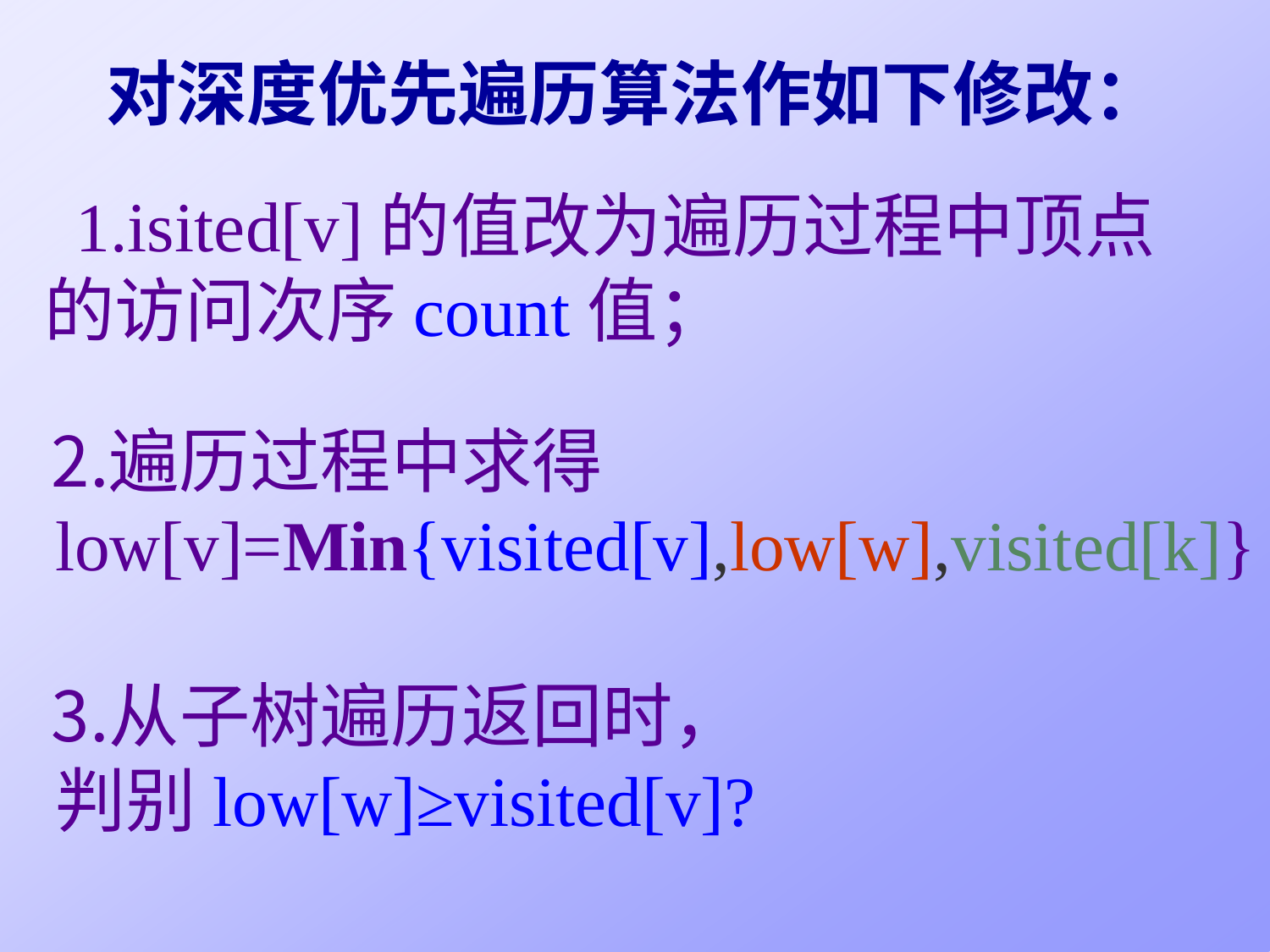

对深度优先遍历算法作如下修改：
isited[v]的值改为遍历过程中顶点 的访问次序count值；
遍历过程中求得 low[v]=Min{visited[v],low[w],visited[k]}

从子树遍历返回时， 判别low[w]≥visited[v]?